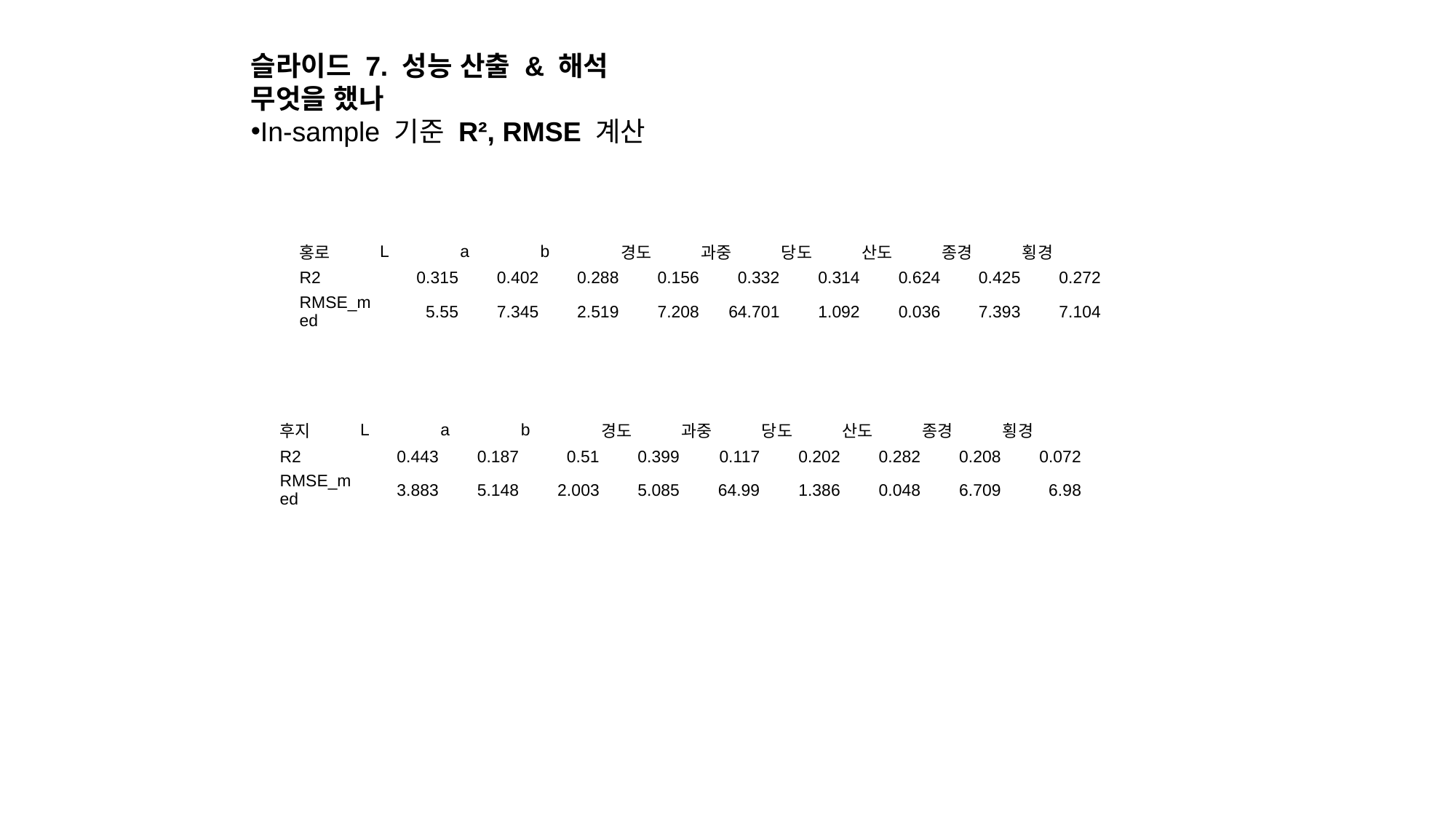

슬라이드 7. 성능 산출 & 해석
무엇을 했나
In-sample 기준 R², RMSE 계산
| 홍로 | L | a | b | 경도 | 과중 | 당도 | 산도 | 종경 | 횡경 |
| --- | --- | --- | --- | --- | --- | --- | --- | --- | --- |
| R2 | 0.315 | 0.402 | 0.288 | 0.156 | 0.332 | 0.314 | 0.624 | 0.425 | 0.272 |
| RMSE\_med | 5.55 | 7.345 | 2.519 | 7.208 | 64.701 | 1.092 | 0.036 | 7.393 | 7.104 |
| 후지 | L | a | b | 경도 | 과중 | 당도 | 산도 | 종경 | 횡경 |
| --- | --- | --- | --- | --- | --- | --- | --- | --- | --- |
| R2 | 0.443 | 0.187 | 0.51 | 0.399 | 0.117 | 0.202 | 0.282 | 0.208 | 0.072 |
| RMSE\_med | 3.883 | 5.148 | 2.003 | 5.085 | 64.99 | 1.386 | 0.048 | 6.709 | 6.98 |